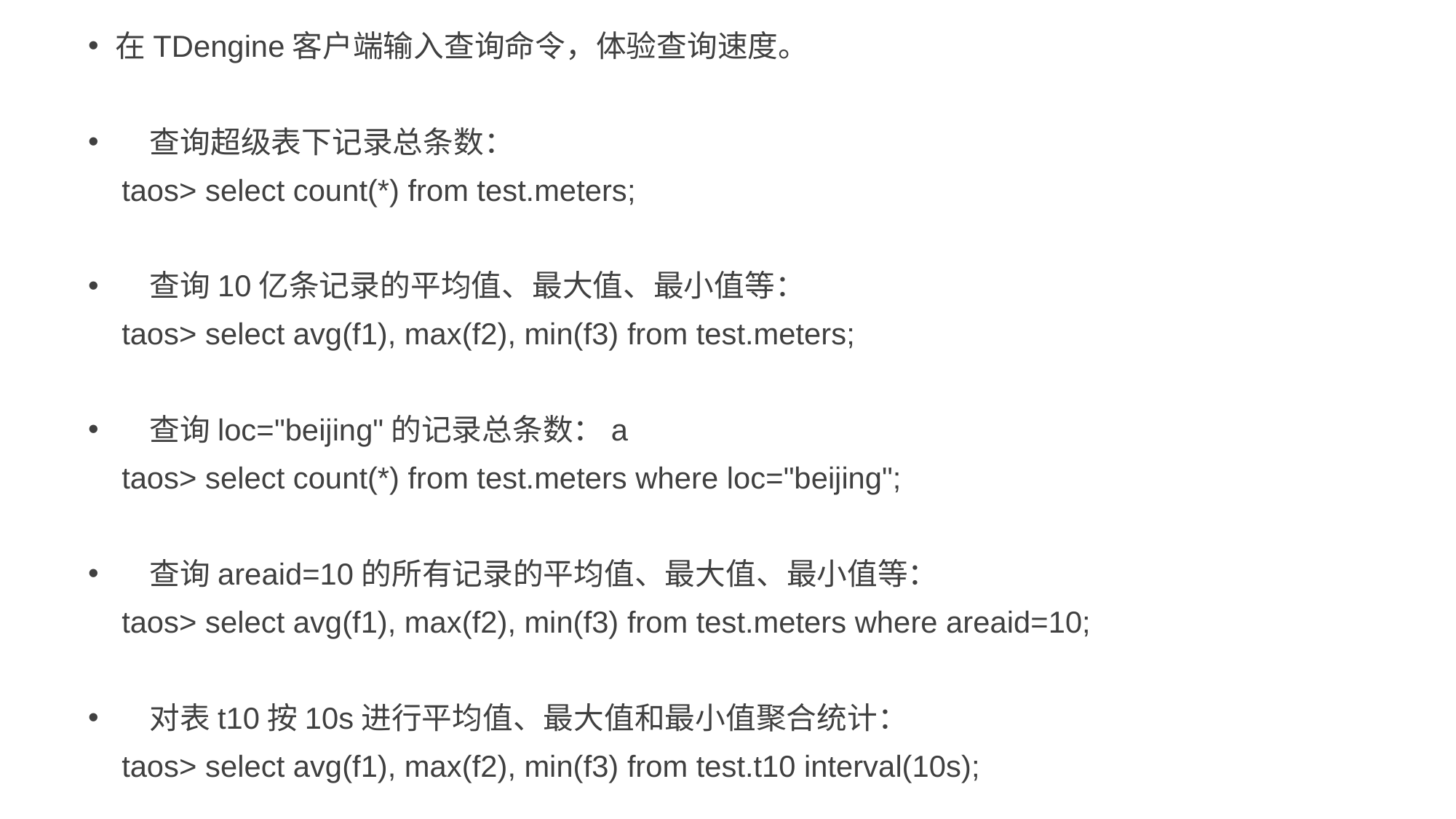

在TDengine客户端输入查询命令，体验查询速度。

    查询超级表下记录总条数：
    taos> select count(*) from test.meters;

    查询10亿条记录的平均值、最大值、最小值等：
    taos> select avg(f1), max(f2), min(f3) from test.meters;

    查询loc="beijing"的记录总条数：a
    taos> select count(*) from test.meters where loc="beijing";

    查询areaid=10的所有记录的平均值、最大值、最小值等：
    taos> select avg(f1), max(f2), min(f3) from test.meters where areaid=10;

    对表t10按10s进行平均值、最大值和最小值聚合统计：
    taos> select avg(f1), max(f2), min(f3) from test.t10 interval(10s);
#